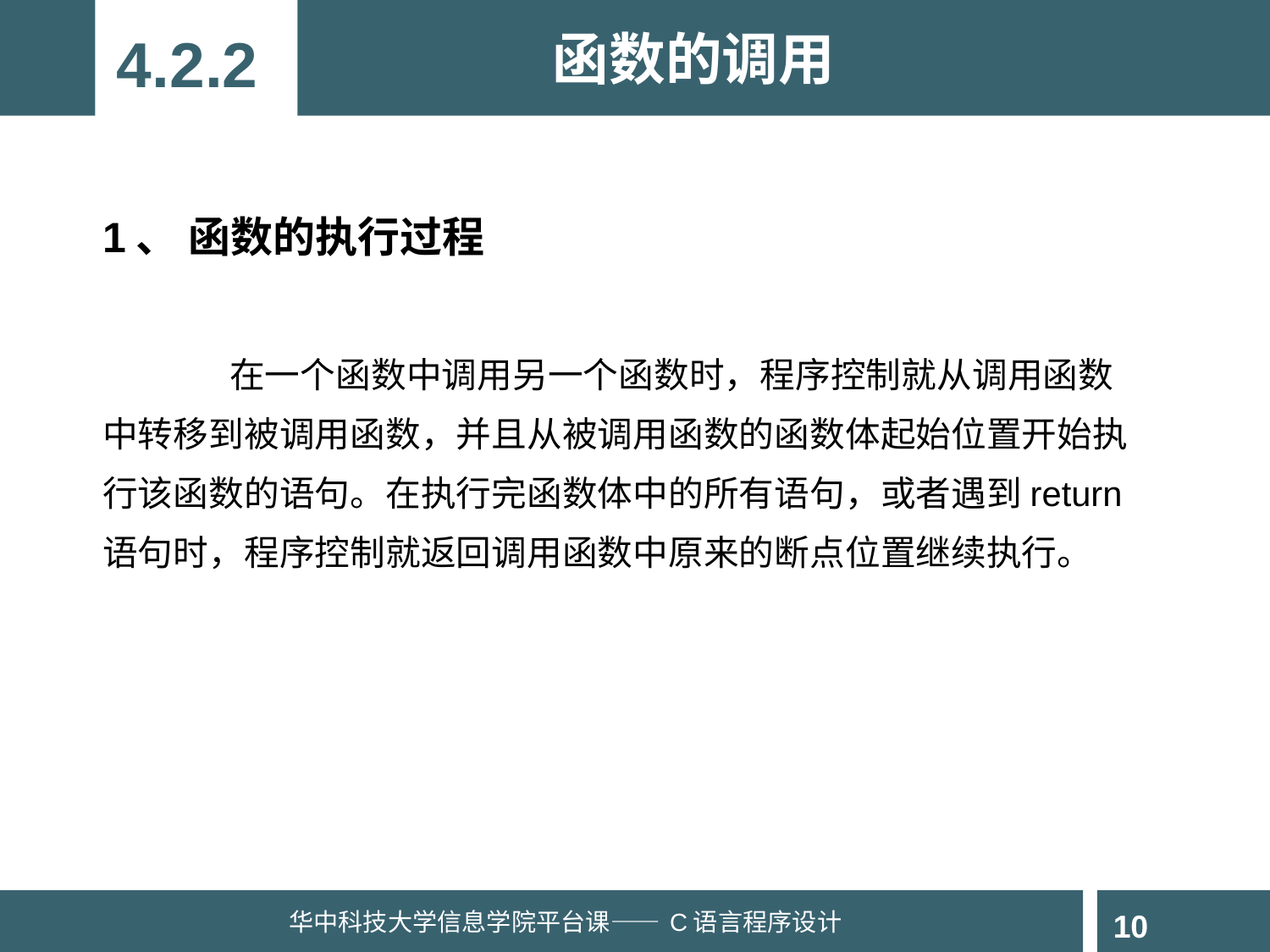

函数的调用
4.2.2
1、 函数的执行过程
	在一个函数中调用另一个函数时，程序控制就从调用函数中转移到被调用函数，并且从被调用函数的函数体起始位置开始执行该函数的语句。在执行完函数体中的所有语句，或者遇到return语句时，程序控制就返回调用函数中原来的断点位置继续执行。